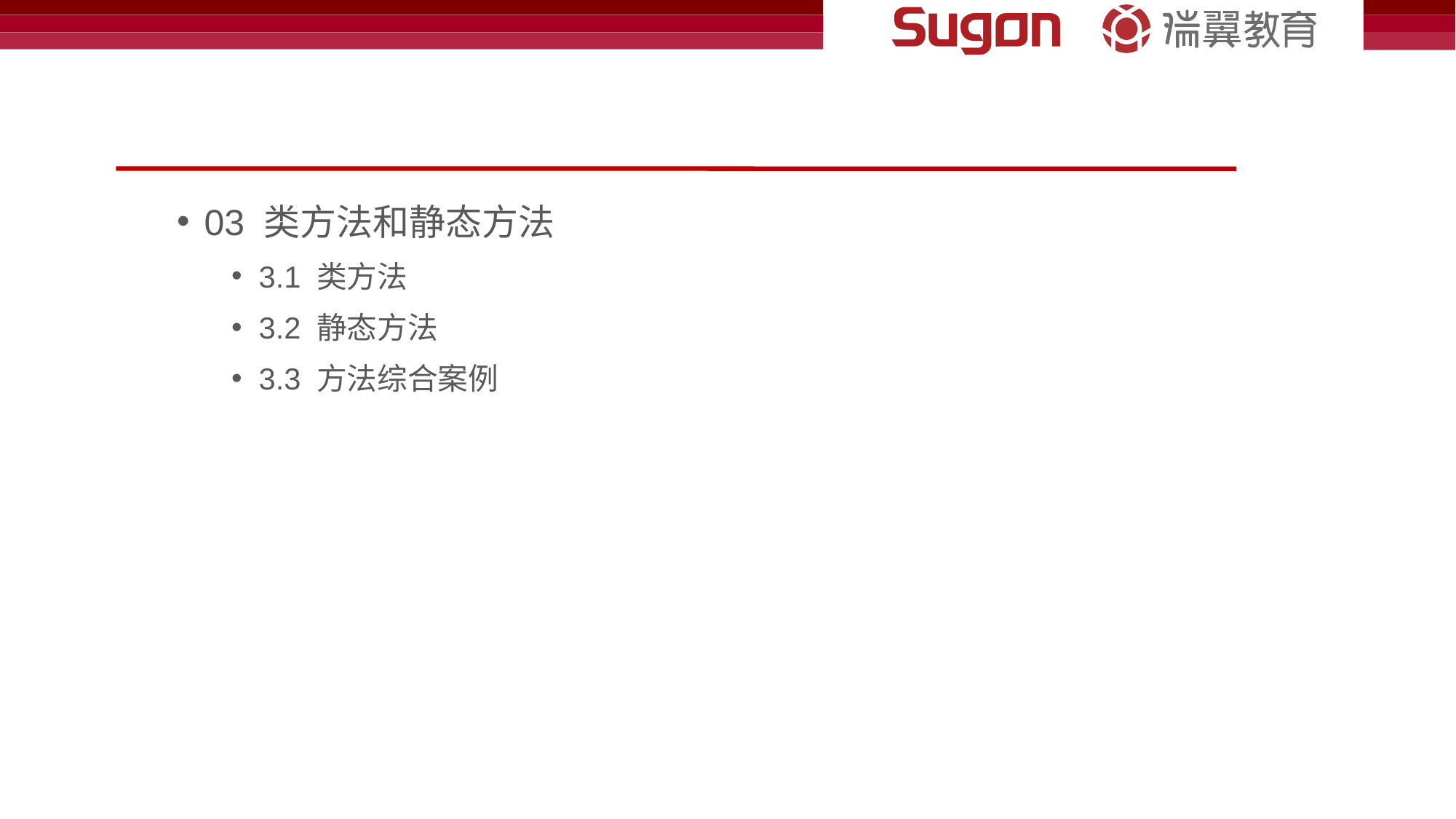

#
03 类方法和静态方法
3.1 类方法
3.2 静态方法
3.3 方法综合案例